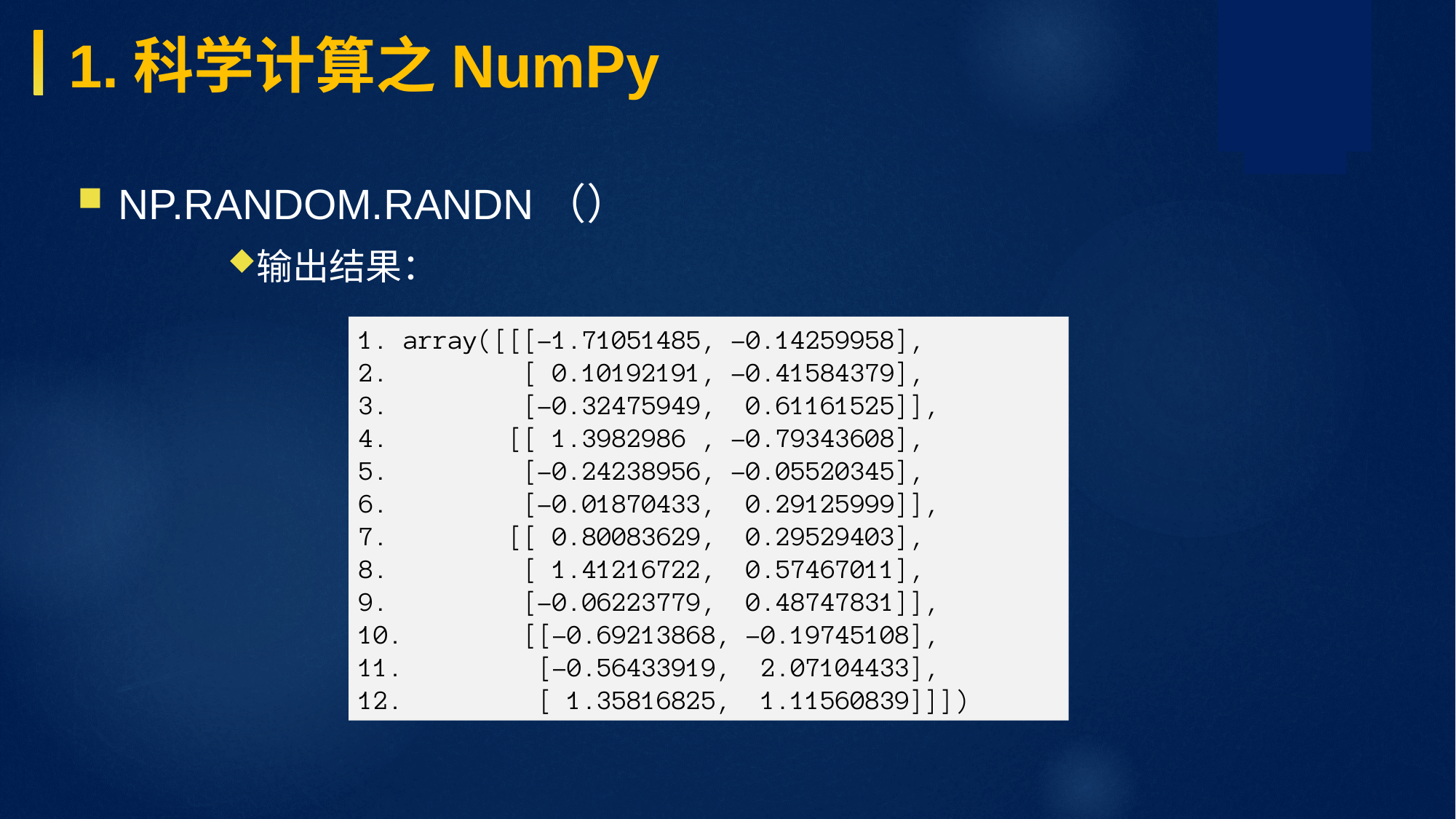

1.科学计算之NumPy
np.random.randN（）
输出结果：

1. array([[[-1.71051485, -0.14259958],    2.         [ 0.10192191, -0.41584379],    3.         [-0.32475949,  0.61161525]],    4.        [[ 1.3982986 , -0.79343608],    5.         [-0.24238956, -0.05520345],    6.         [-0.01870433,  0.29125999]],    7.        [[ 0.80083629,  0.29529403],    8.         [ 1.41216722,  0.57467011],    9.         [-0.06223779,  0.48747831]],    10.        [[-0.69213868, -0.19745108],    11.         [-0.56433919,  2.07104433],    12.         [ 1.35816825,  1.11560839]]])